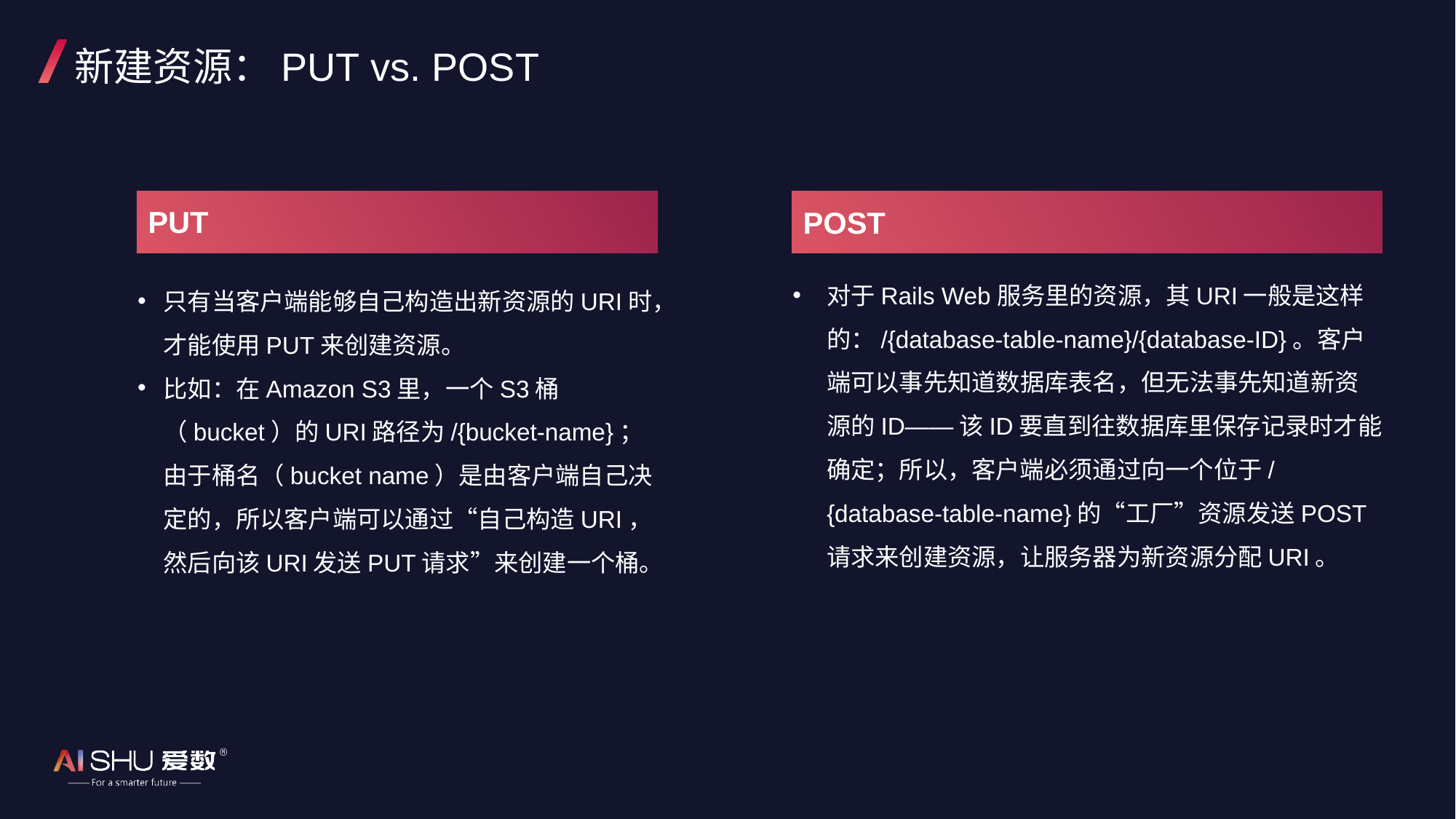

# 新建资源：PUT vs. POST

PUT
POST
对于Rails Web服务里的资源，其URI一般是这样的：/{database-table-name}/{database-ID}。客户端可以事先知道数据库表名，但无法事先知道新资源的ID——该ID要直到往数据库里保存记录时才能确定；所以，客户端必须通过向一个位于/{database-table-name}的“工厂”资源发送POST请求来创建资源，让服务器为新资源分配URI。
只有当客户端能够自己构造出新资源的URI时，才能使用PUT来创建资源。
比如：在Amazon S3里，一个S3桶（bucket）的URI路径为/{bucket-name}；由于桶名（bucket name）是由客户端自己决定的，所以客户端可以通过“自己构造URI，然后向该URI发送PUT请求”来创建一个桶。